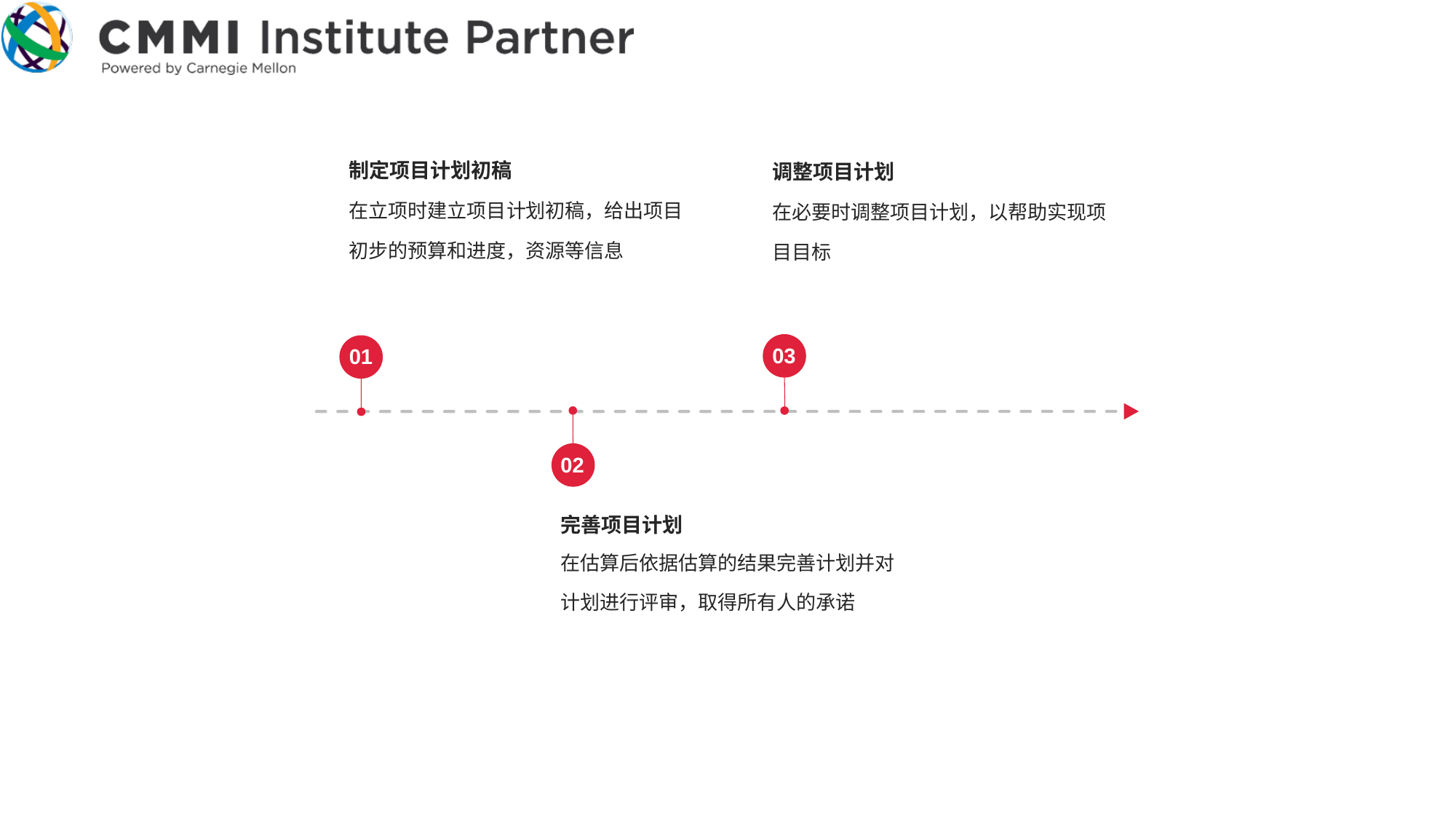

制定项目计划初稿
调整项目计划
在立项时建立项目计划初稿，给出项目初步的预算和进度，资源等信息
在必要时调整项目计划，以帮助实现项目目标

03
01

02
完善项目计划
在估算后依据估算的结果完善计划并对计划进行评审，取得所有人的承诺